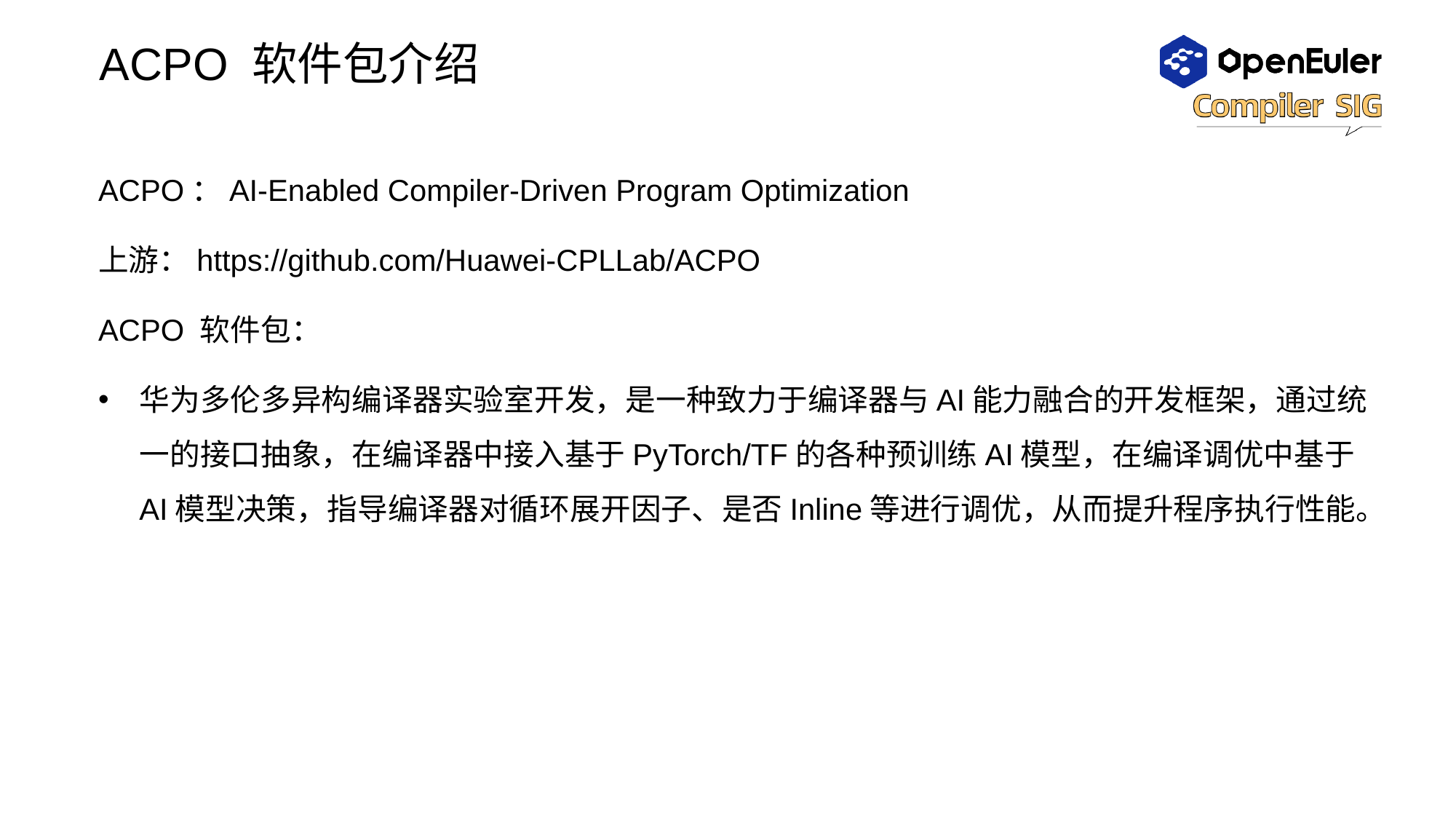

# ACPO 软件包介绍
ACPO：AI-Enabled Compiler-Driven Program Optimization
上游：https://github.com/Huawei-CPLLab/ACPO
ACPO 软件包：
华为多伦多异构编译器实验室开发，是一种致力于编译器与AI能力融合的开发框架，通过统一的接口抽象，在编译器中接入基于PyTorch/TF的各种预训练AI模型，在编译调优中基于AI模型决策，指导编译器对循环展开因子、是否Inline等进行调优，从而提升程序执行性能。